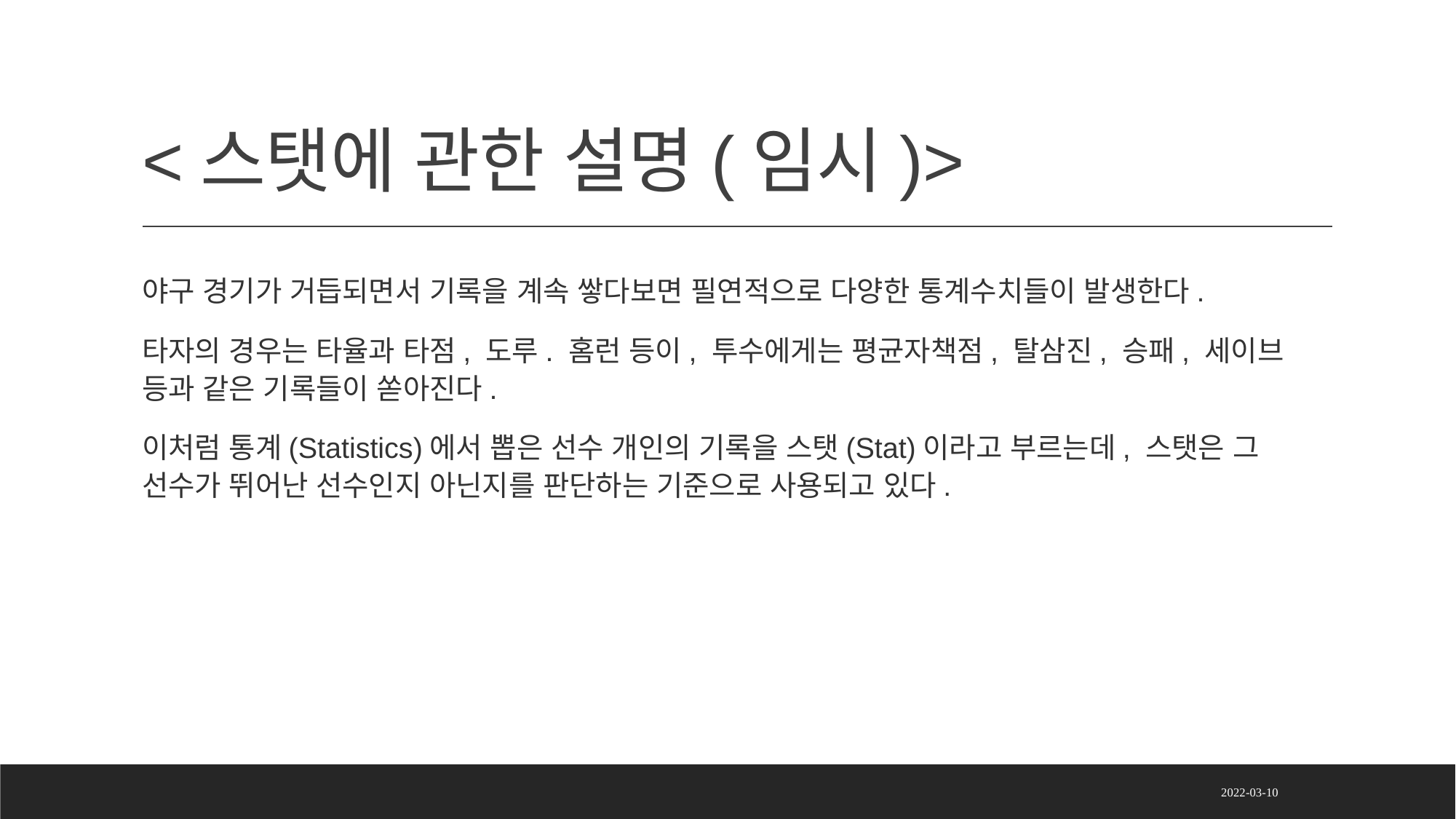

# <스탯에 관한 설명(임시)>
야구 경기가 거듭되면서 기록을 계속 쌓다보면 필연적으로 다양한 통계수치들이 발생한다.
타자의 경우는 타율과 타점, 도루. 홈런 등이, 투수에게는 평균자책점, 탈삼진, 승패, 세이브 등과 같은 기록들이 쏟아진다.
이처럼 통계(Statistics)에서 뽑은 선수 개인의 기록을 스탯(Stat)이라고 부르는데, 스탯은 그 선수가 뛰어난 선수인지 아닌지를 판단하는 기준으로 사용되고 있다.
2022-03-10